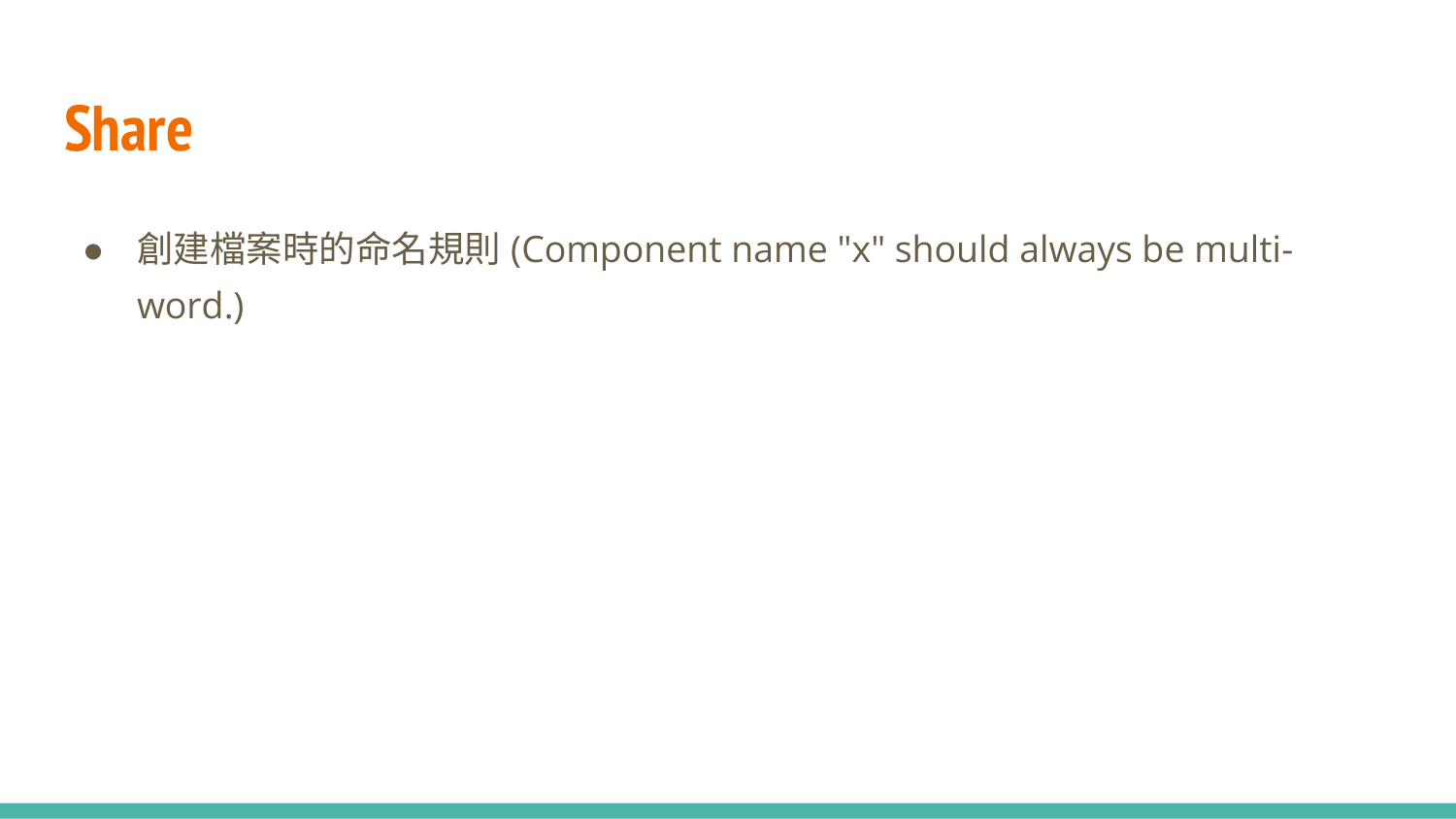

# Share
創建檔案時的命名規則(Component name "x" should always be multi-word.)